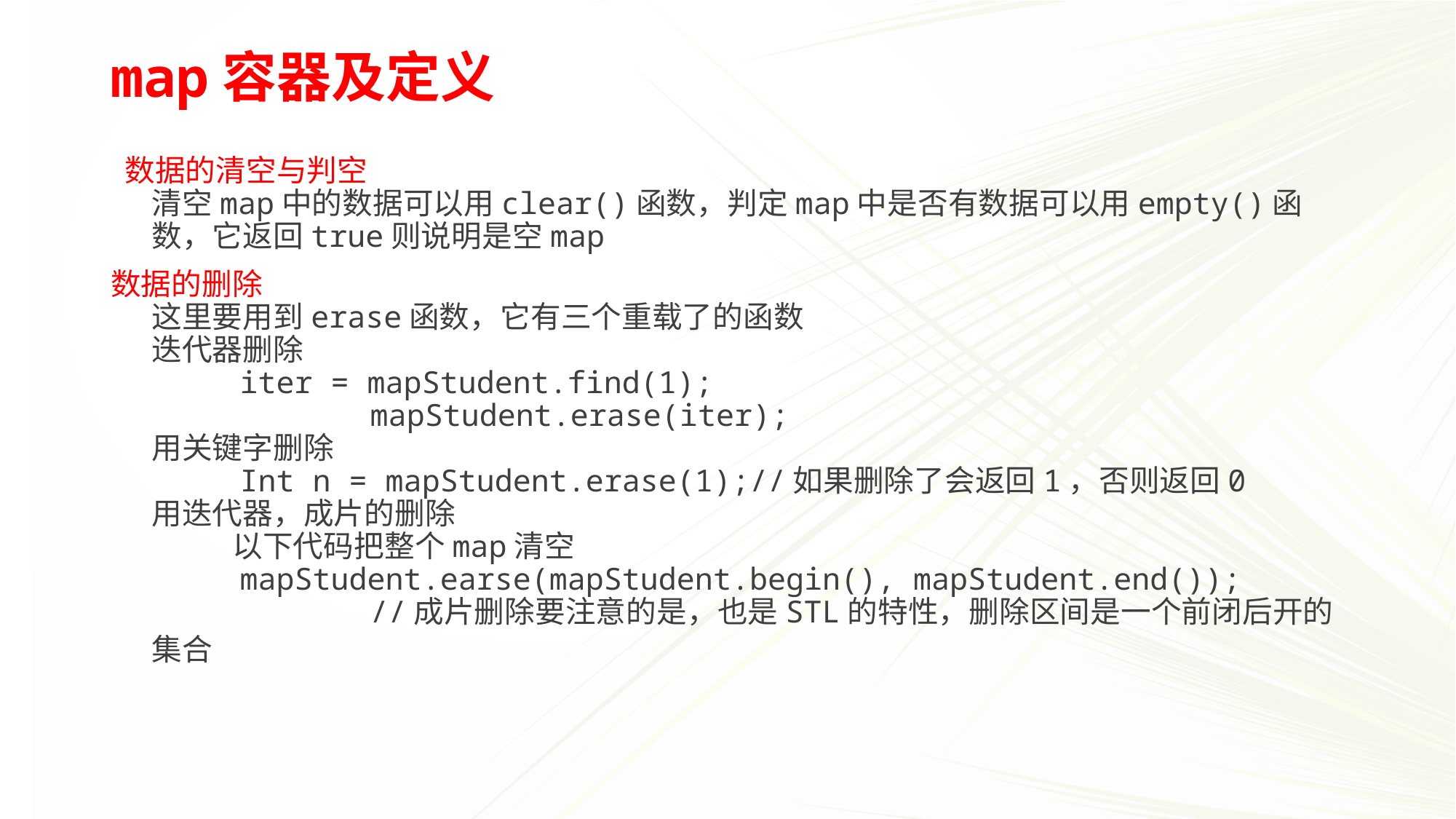

# map容器及定义
 数据的清空与判空
清空map中的数据可以用clear()函数，判定map中是否有数据可以用empty()函数，它返回true则说明是空map
数据的删除
这里要用到erase函数，它有三个重载了的函数
迭代器删除 
            iter = mapStudent.find(1);
            mapStudent.erase(iter);
用关键字删除
            Int n = mapStudent.erase(1);//如果删除了会返回1，否则返回0
用迭代器，成片的删除
            以下代码把整个map清空
            mapStudent.earse(mapStudent.begin(), mapStudent.end());
            //成片删除要注意的是，也是STL的特性，删除区间是一个前闭后开的集合